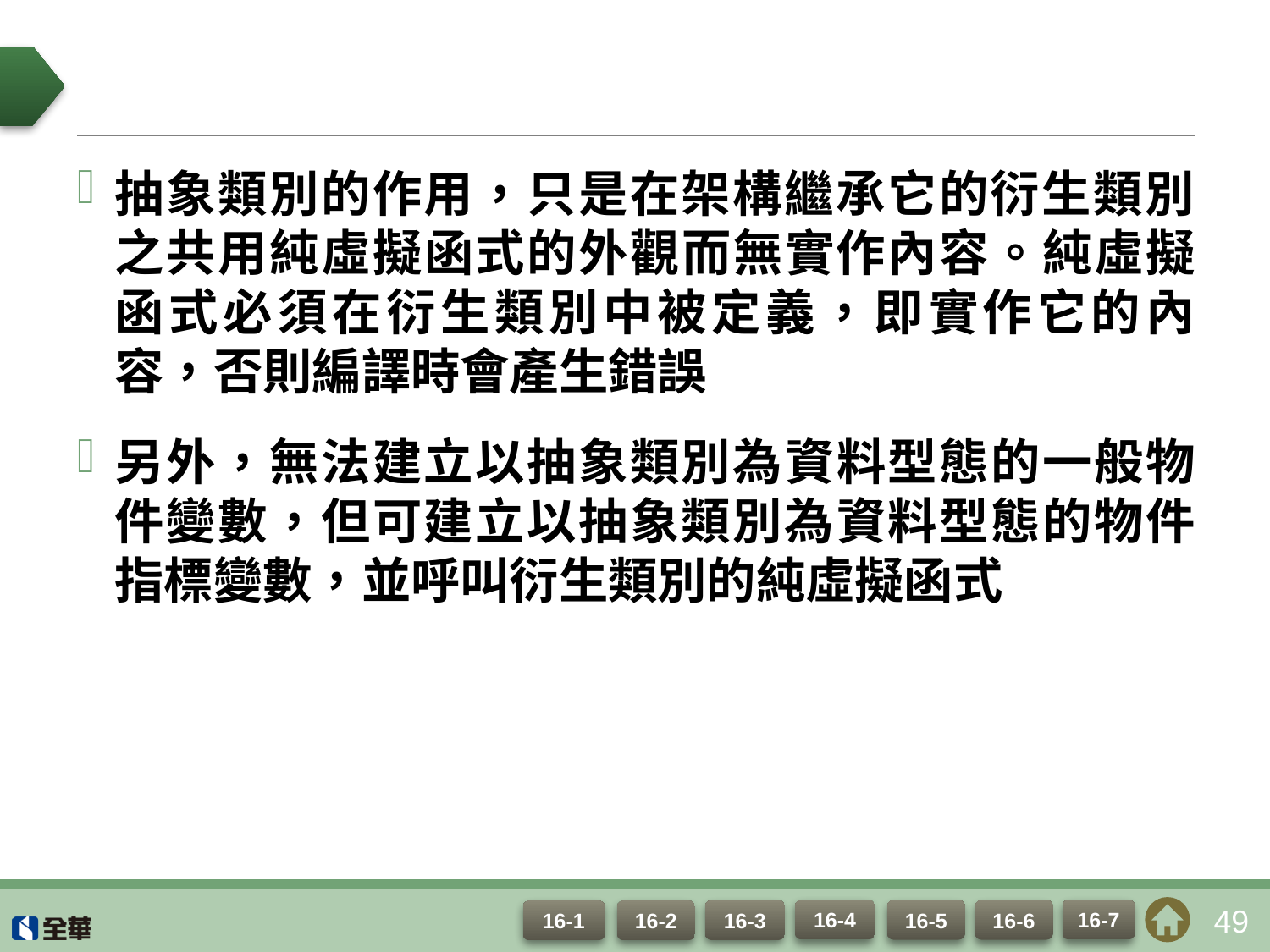

#
抽象類別的作用，只是在架構繼承它的衍生類別之共用純虛擬函式的外觀而無實作內容。純虛擬函式必須在衍生類別中被定義，即實作它的內容，否則編譯時會產生錯誤
另外，無法建立以抽象類別為資料型態的一般物件變數，但可建立以抽象類別為資料型態的物件指標變數，並呼叫衍生類別的純虛擬函式

49